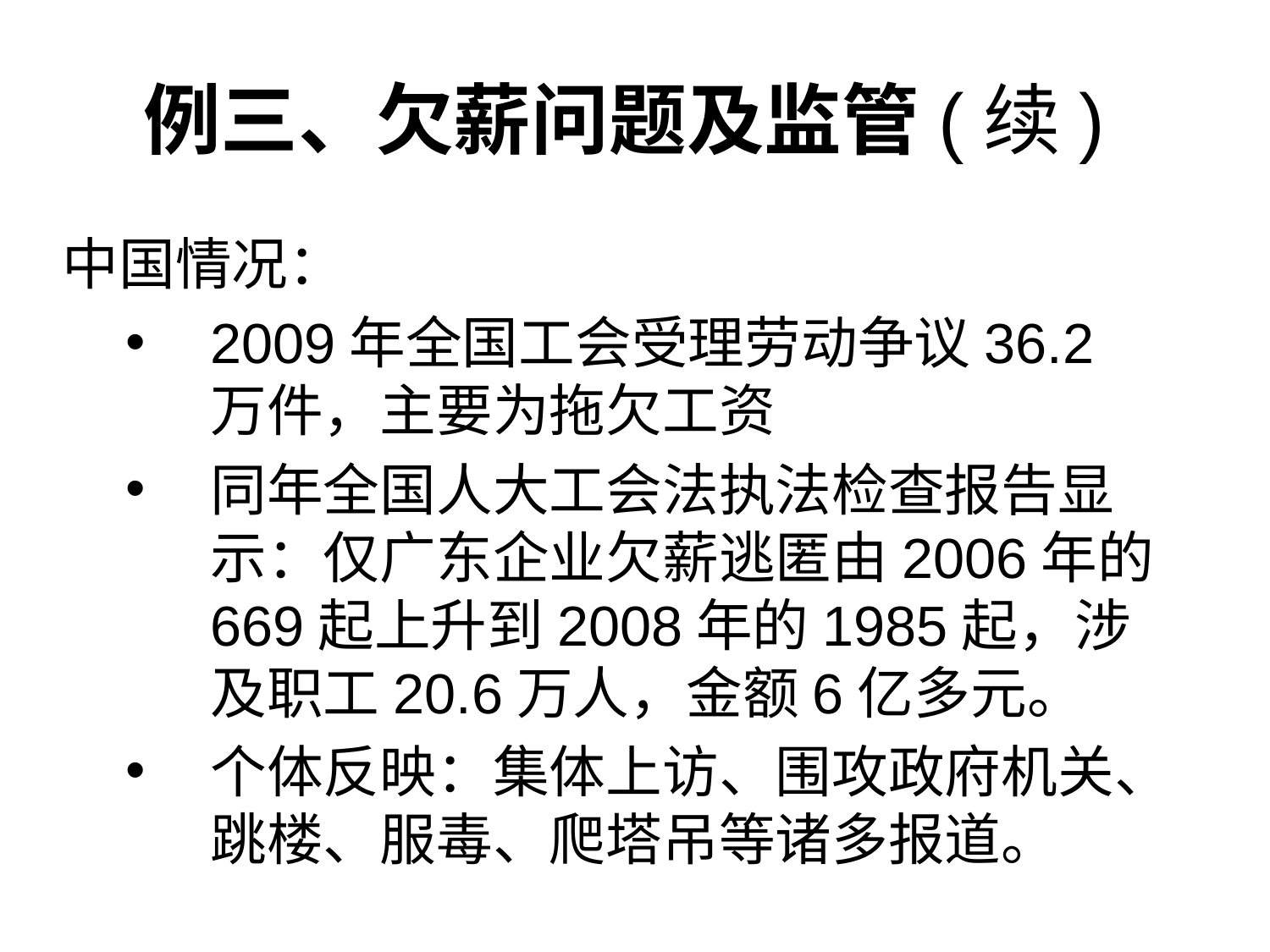

# 例三、欠薪问题及监管(续)
中国情况：
2009年全国工会受理劳动争议36.2万件，主要为拖欠工资
同年全国人大工会法执法检查报告显示：仅广东企业欠薪逃匿由2006年的669起上升到2008年的1985起，涉及职工20.6万人，金额6亿多元。
个体反映：集体上访、围攻政府机关、跳楼、服毒、爬塔吊等诸多报道。